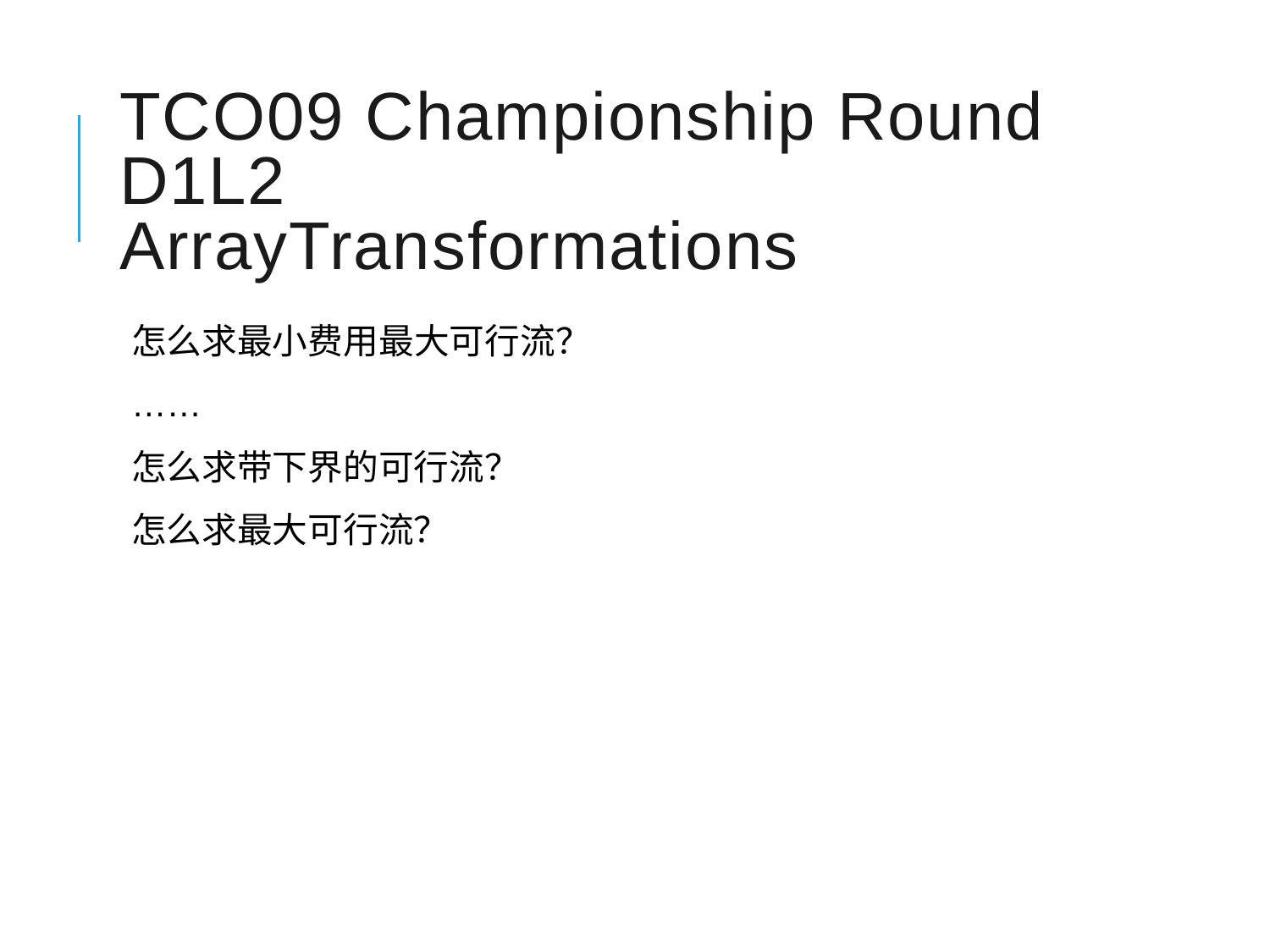

# TCO09 Championship Round D1L2 ArrayTransformations
怎么求最小费用最大可行流？
……
怎么求带下界的可行流？
怎么求最大可行流？